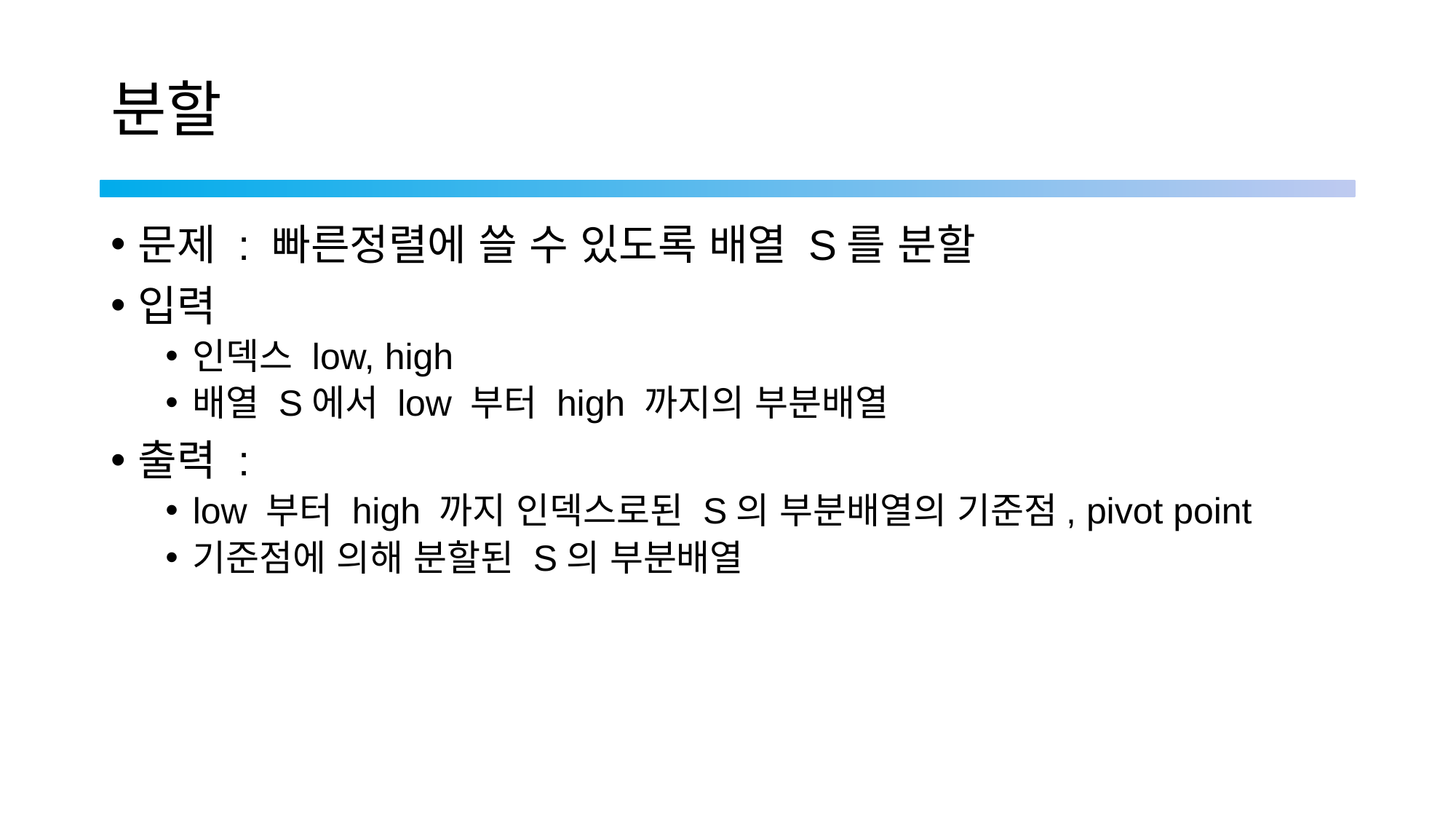

# 분할
문제 : 빠른정렬에 쓸 수 있도록 배열 S를 분할
입력
인덱스 low, high
배열 S에서 low 부터 high 까지의 부분배열
출력 :
low 부터 high 까지 인덱스로된 S의 부분배열의 기준점, pivot point
기준점에 의해 분할된 S의 부분배열